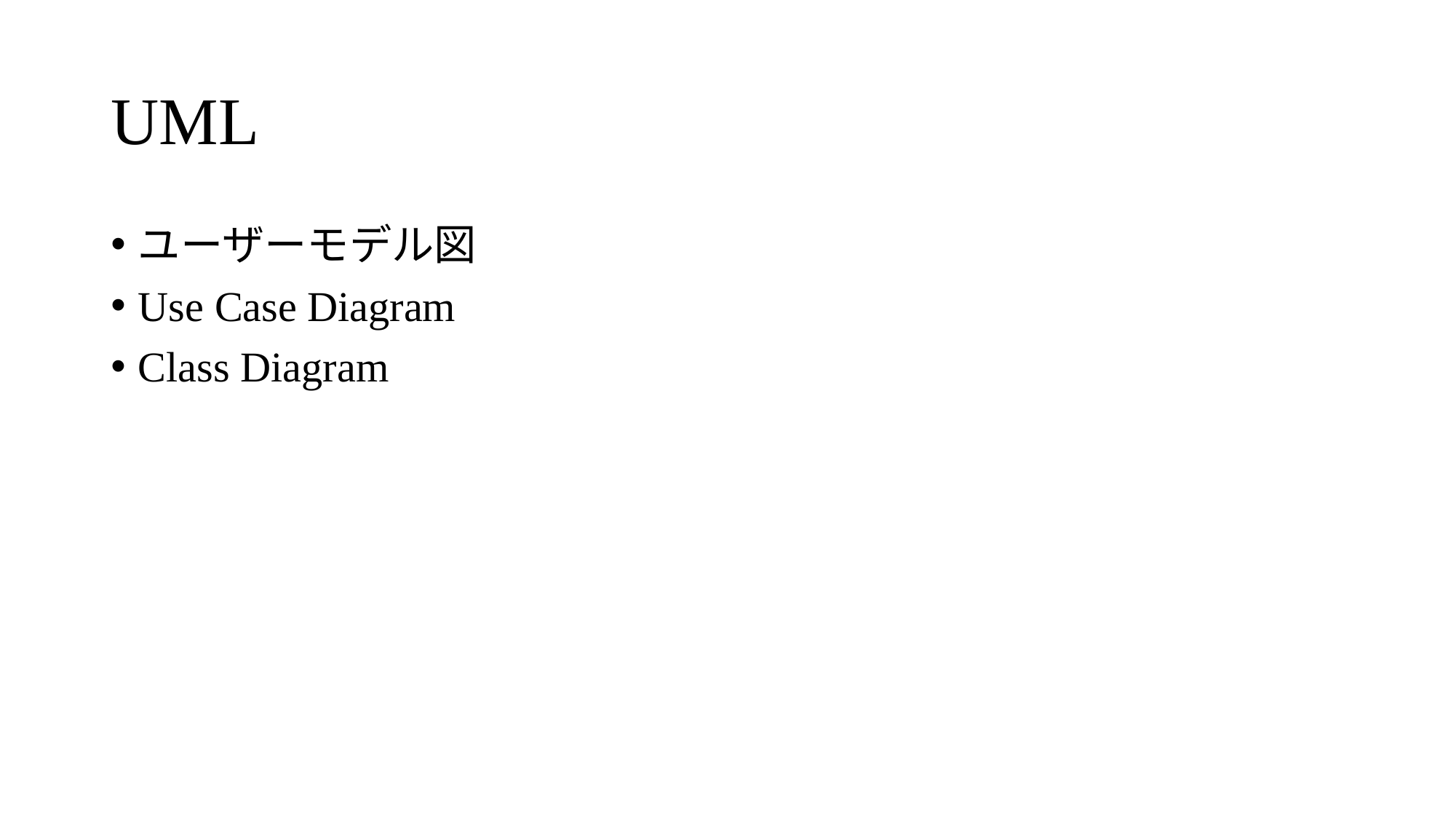

# UML
ユーザーモデル図
Use Case Diagram
Class Diagram